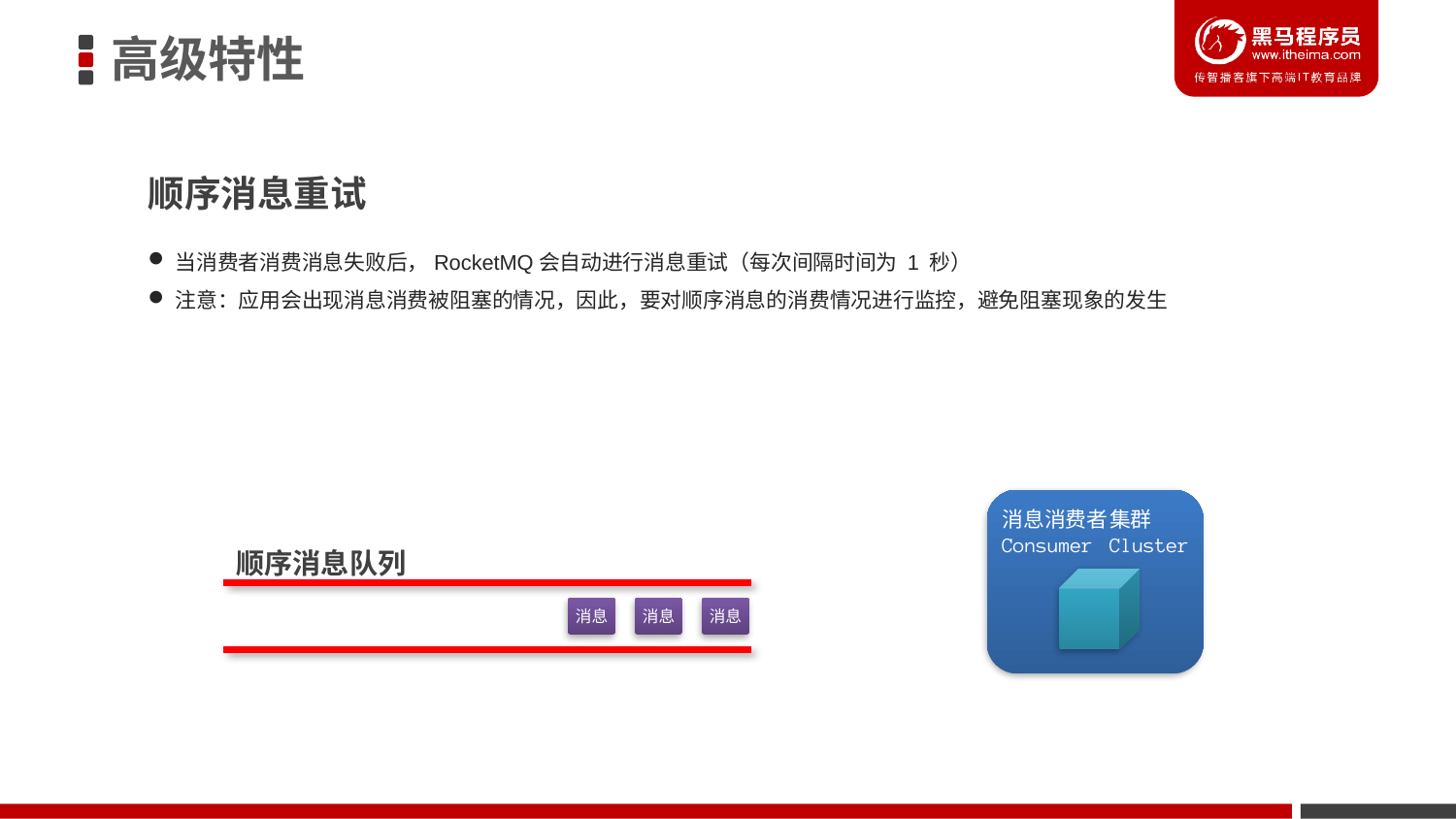

高级特性
顺序消息重试
当消费者消费消息失败后，RocketMQ会自动进行消息重试（每次间隔时间为 1 秒）
注意：应用会出现消息消费被阻塞的情况，因此，要对顺序消息的消费情况进行监控，避免阻塞现象的发生

消息消费者
Consumer
集群
Cluster
集群
Cluster

顺序消息队列
消息
消息
消息